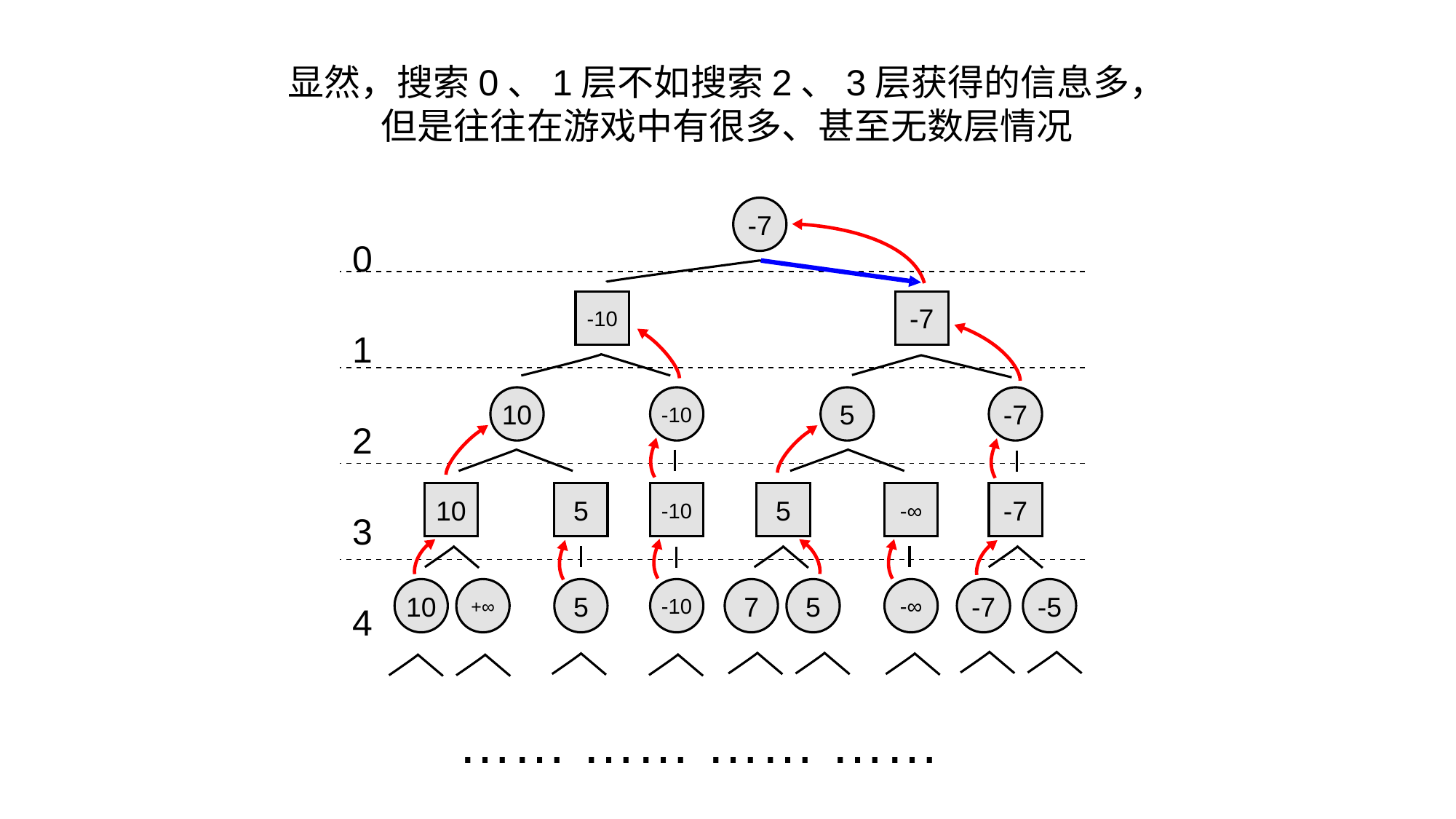

显然，搜索0、1层不如搜索2、3层获得的信息多，
但是往往在游戏中有很多、甚至无数层情况
0
1
2
3
4
-7

-10
-7

10
-10
5
-7

10
5
-10
5
-∞
-7

10
+∞
5
-10
7
5
-∞
-7
-5

…… …… …… …… …… ……